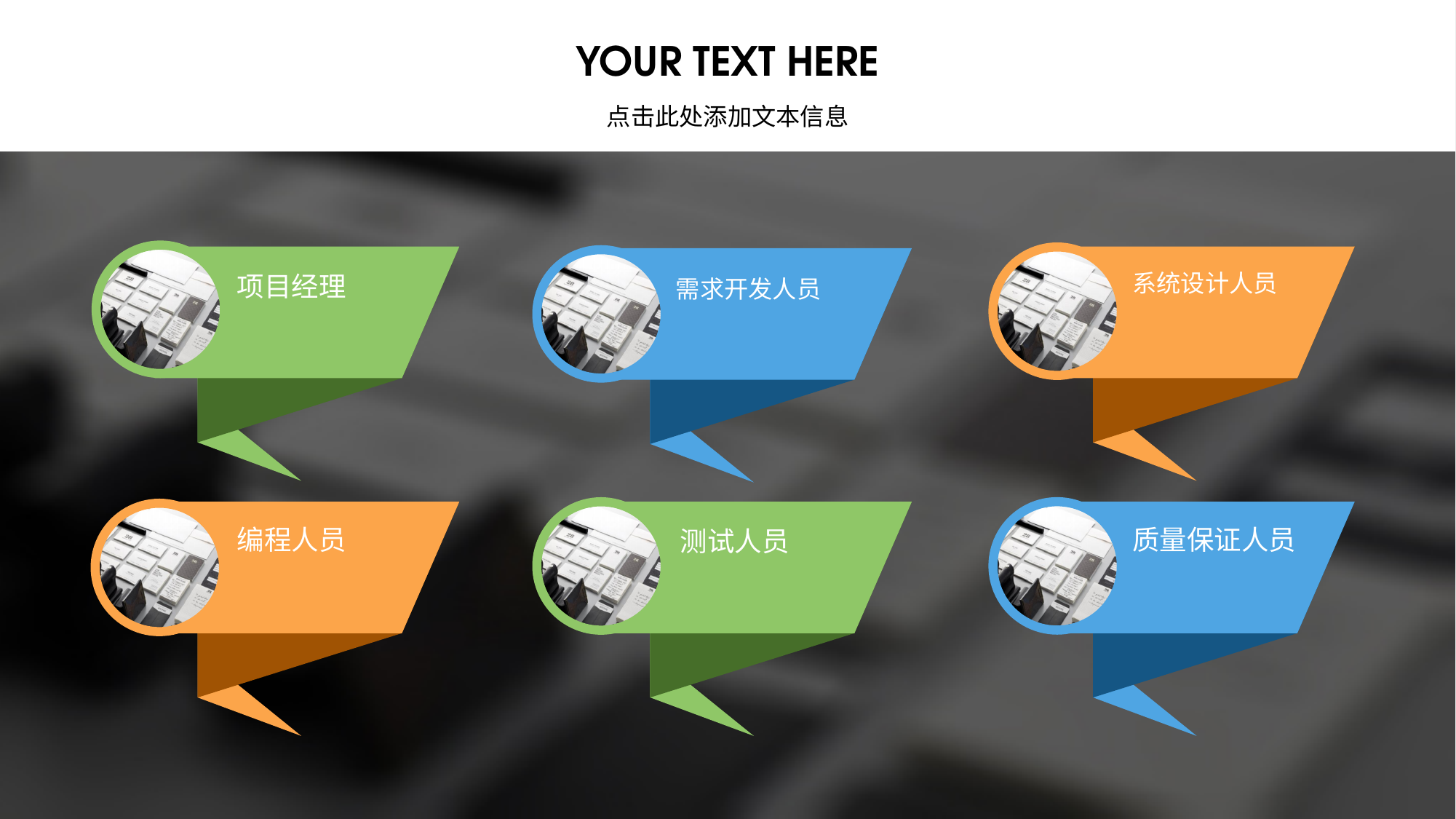

YOUR TEXT HERE
点击此处添加文本信息

项目经理

系统设计人员

需求开发人员

编程人员

测试人员

质量保证人员